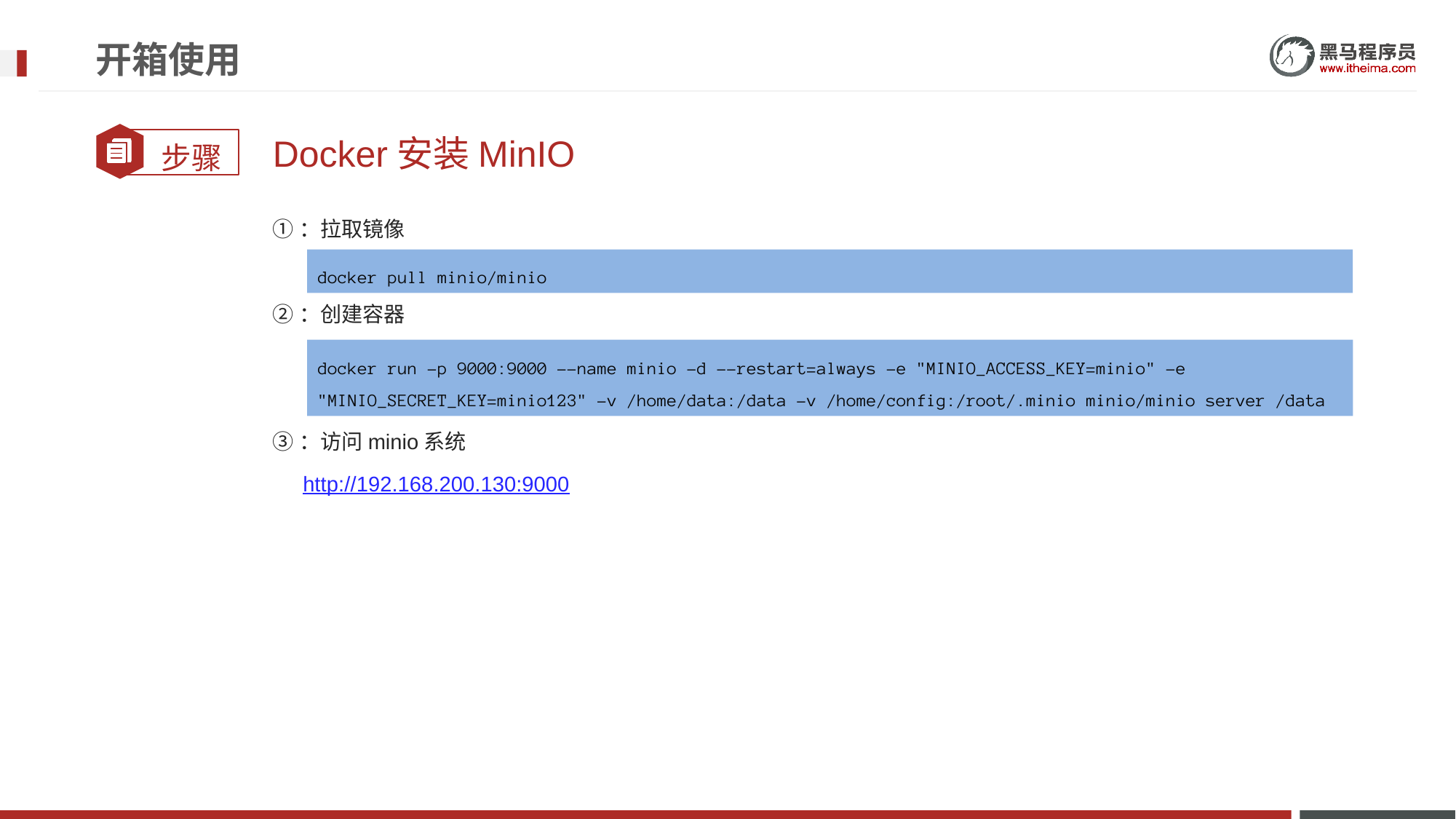

# 开箱使用
Docker安装MinIO
①：拉取镜像

②：创建容器

③：访问minio系统
     http://192.168.200.130:9000
docker pull minio/minio
docker run -p 9000:9000 --name minio -d --restart=always -e "MINIO_ACCESS_KEY=minio" -e "MINIO_SECRET_KEY=minio123" -v /home/data:/data -v /home/config:/root/.minio minio/minio server /data